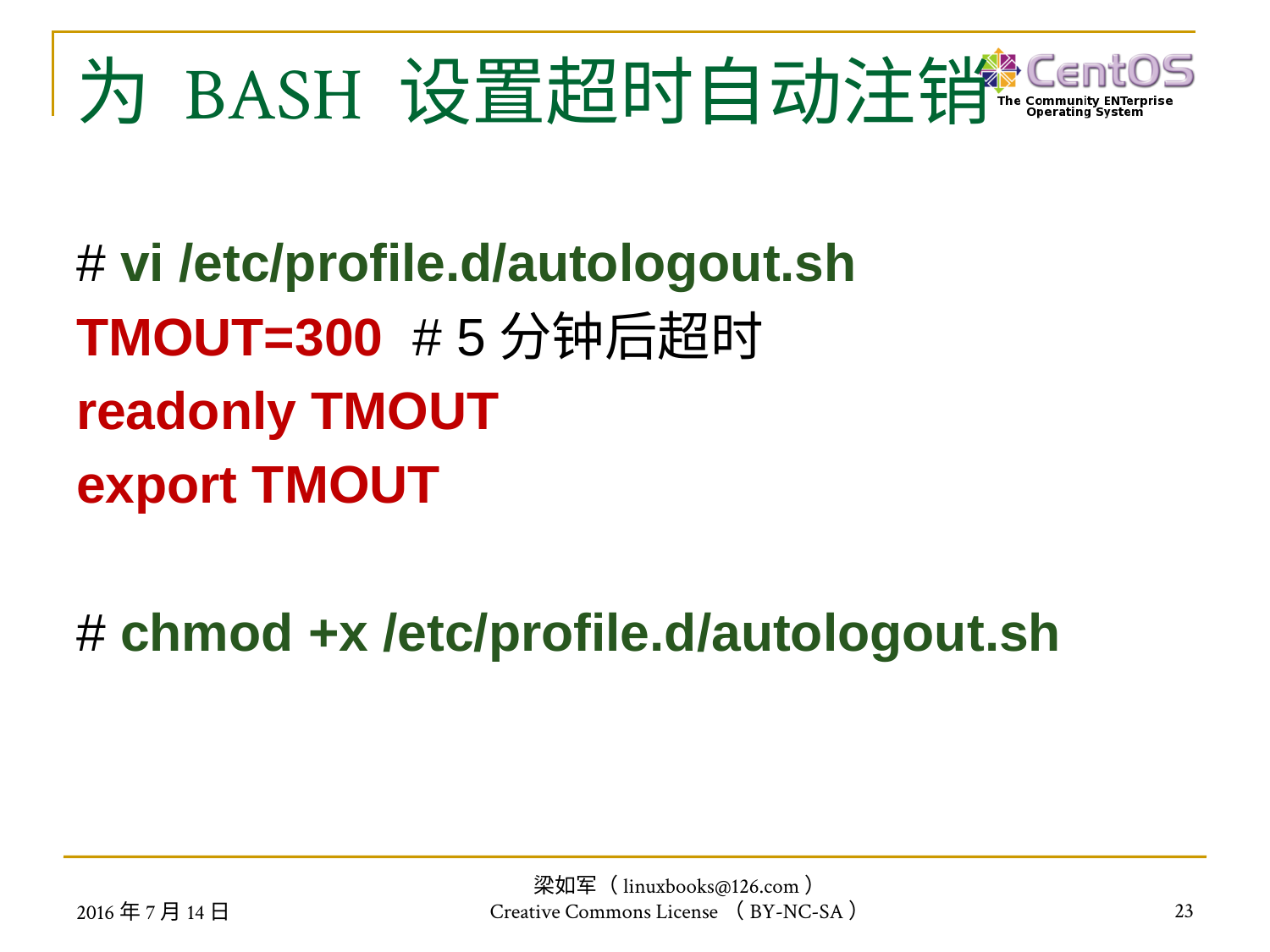

# 为 BASH 设置超时自动注销
# vi /etc/profile.d/autologout.sh
TMOUT=300  # 5分钟后超时
readonly TMOUT
export TMOUT

# chmod +x /etc/profile.d/autologout.sh
梁如军（linuxbooks@126.com）
Creative Commons License（BY-NC-SA）
2016年7月14日
23